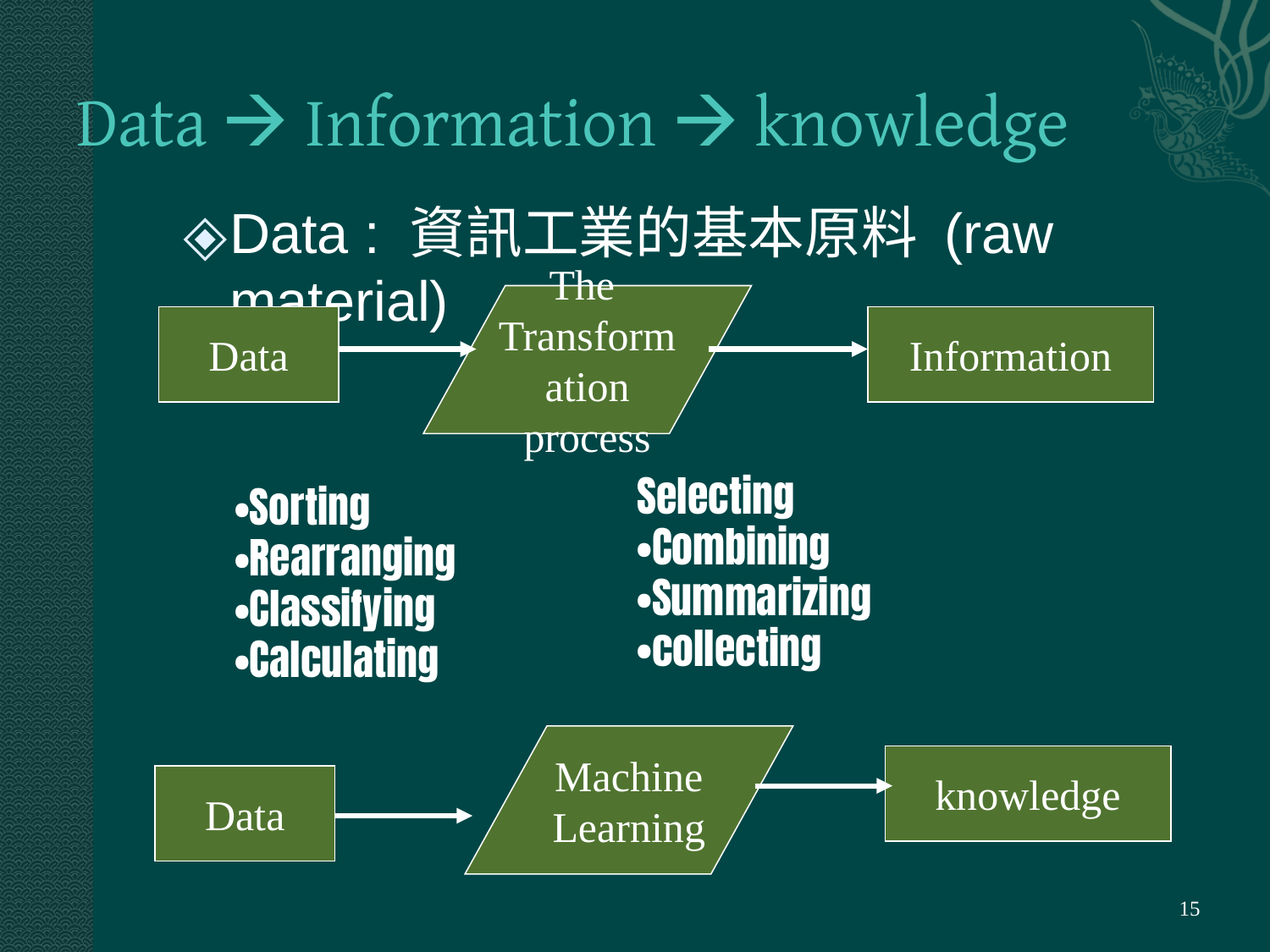

# Data 🡪 Information 🡪 knowledge
Data : 資訊工業的基本原料 (raw material)

The
Transformation process
Data
Information
Selecting
Combining
Summarizing
collecting

Sorting
Rearranging
Classifying
Calculating

Machine Learning
knowledge
Data
15